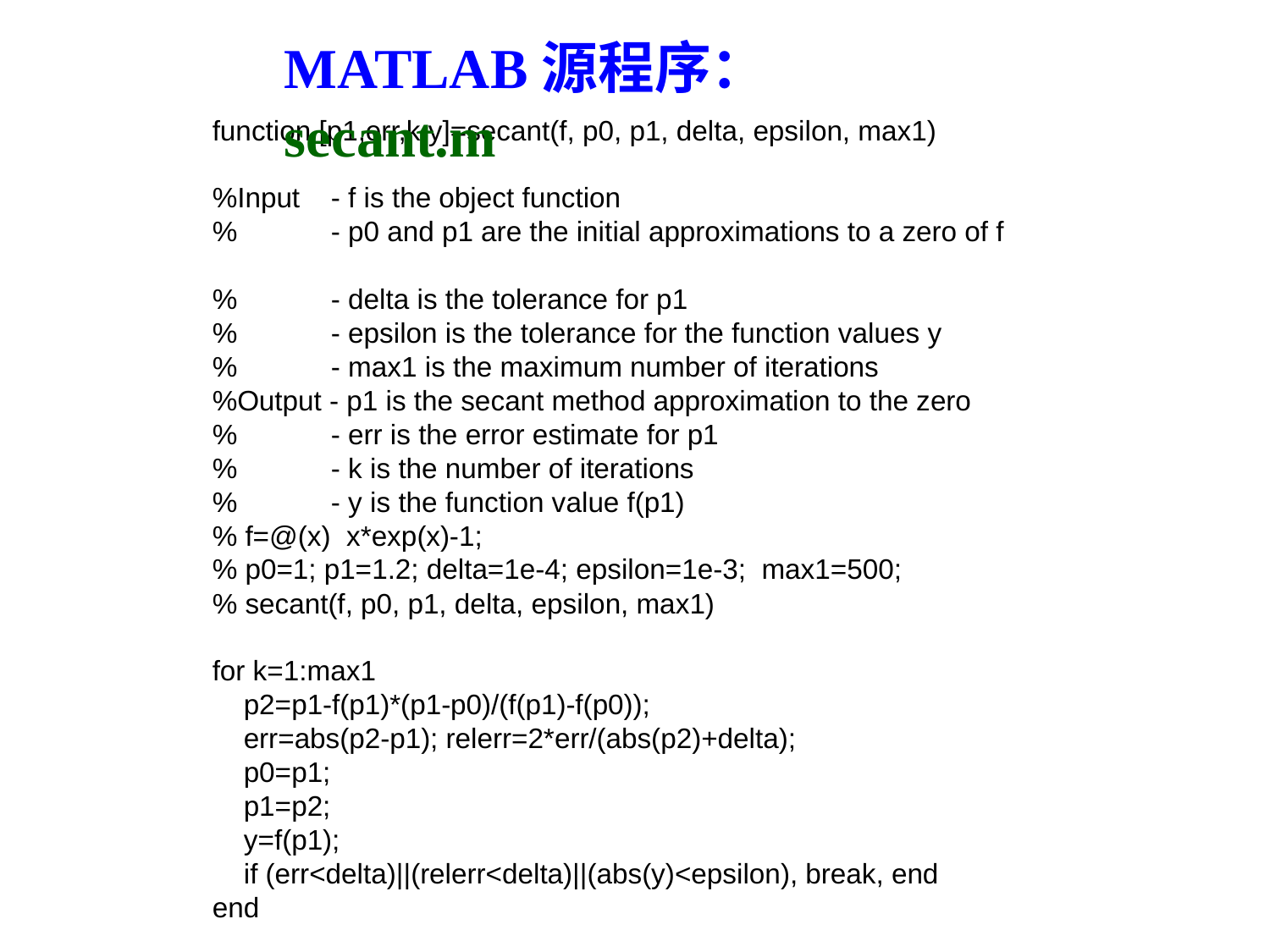

MATLAB源程序： secant.m
function [p1,err,k,y]=secant(f, p0, p1, delta, epsilon, max1)

%Input    - f is the object function
%            - p0 and p1 are the initial approximations to a zero of f
%            - delta is the tolerance for p1
%            - epsilon is the tolerance for the function values y
%            - max1 is the maximum number of iterations
%Output - p1 is the secant method approximation to the zero
%            - err is the error estimate for p1
%            - k is the number of iterations
%            - y is the function value f(p1)
% f=@(x)  x*exp(x)-1;
% p0=1; p1=1.2; delta=1e-4; epsilon=1e-3;  max1=500;
% secant(f, p0, p1, delta, epsilon, max1)

for k=1:max1
    p2=p1-f(p1)*(p1-p0)/(f(p1)-f(p0));
    err=abs(p2-p1); relerr=2*err/(abs(p2)+delta);
    p0=p1;
    p1=p2;
    y=f(p1);
    if (err<delta)||(relerr<delta)||(abs(y)<epsilon), break, end
end